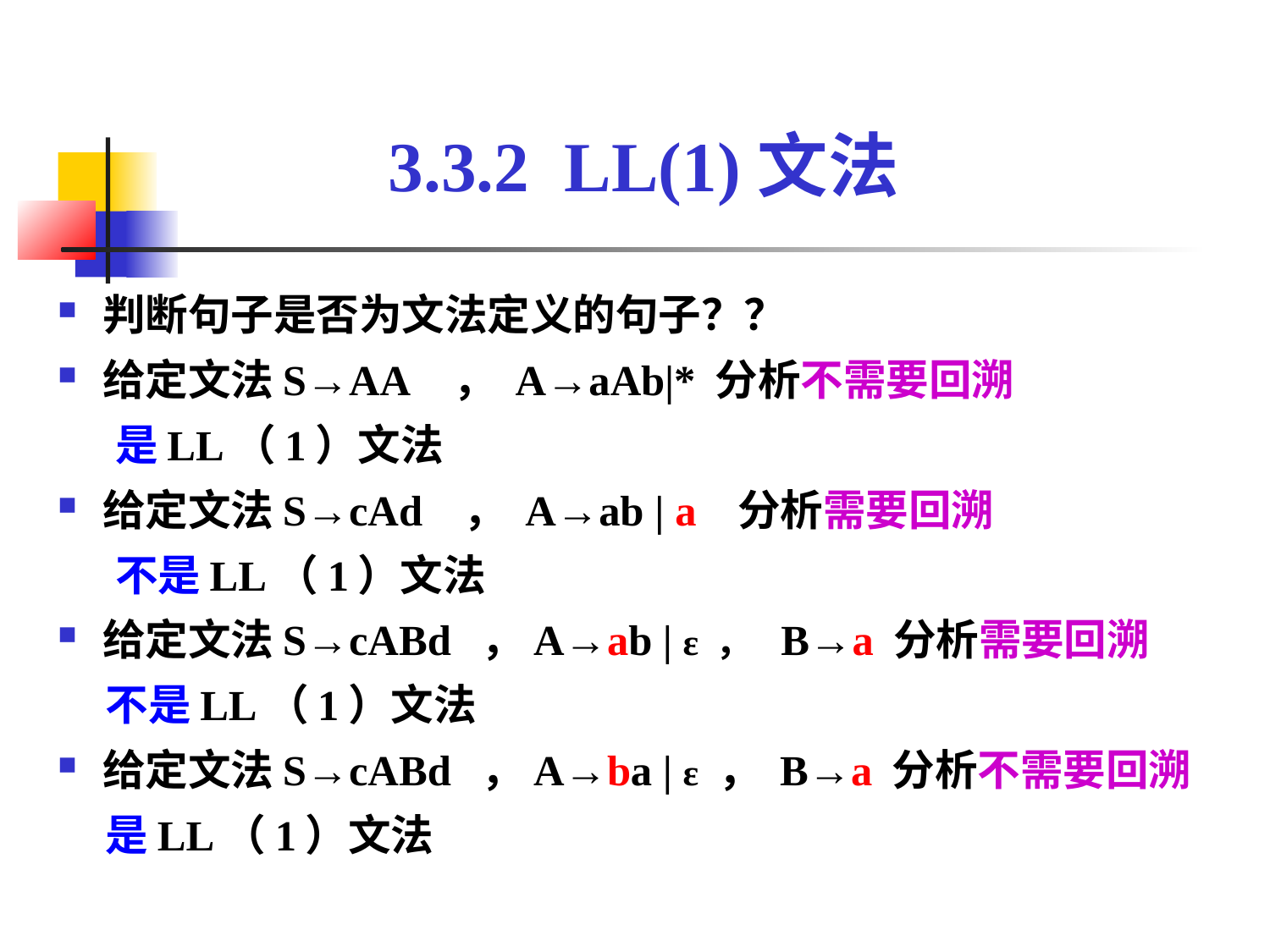

3.3.2  LL(1)文法
判断句子是否为文法定义的句子？？
给定文法S→AA	 ， A→aAb|* 分析不需要回溯
     是LL（1）文法
给定文法S→cAd   ， A→ab | a   分析需要回溯
     不是LL（1）文法
给定文法S→cABd  ，A→ab | ε ，  B→a 分析需要回溯
    不是LL（1）文法
给定文法S→cABd  ，A→ba | ε ， B→a 分析不需要回溯
    是LL（1）文法